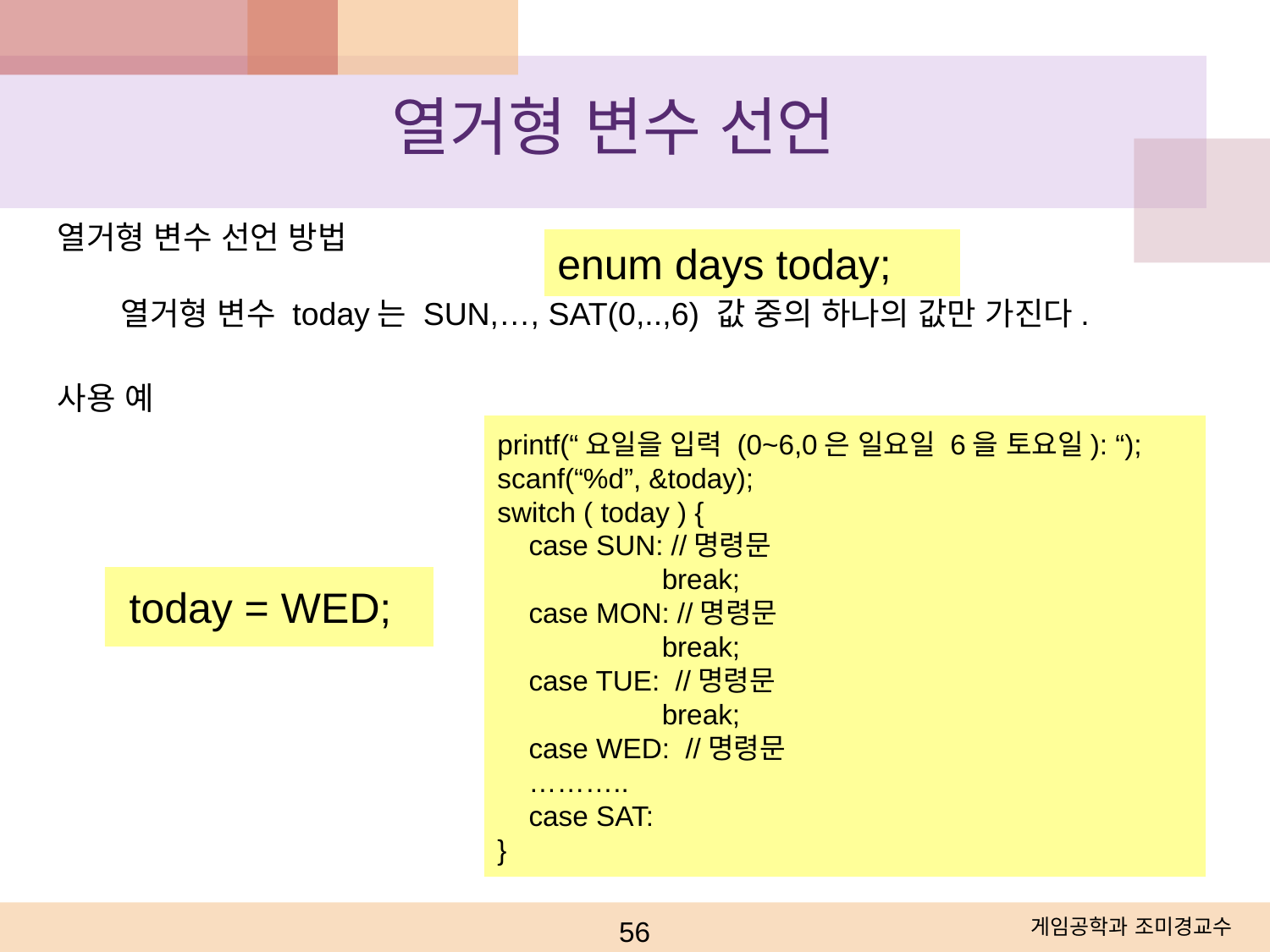

열거형 변수 선언
열거형 변수 선언 방법

열거형 변수 today는 SUN,…, SAT(0,..,6) 값 중의 하나의 값만 가진다.

사용 예
enum days today;
printf(“요일을 입력 (0~6,0은 일요일 6을 토요일): “);
scanf(“%d”, &today);
switch ( today ) {
    case SUN: //명령문
                     break;
    case MON: //명령문
                     break;
    case TUE:  //명령문
                     break;
    case WED:  //명령문
    ………..
    case SAT:
}
 today = WED;
56
게임공학과 조미경교수